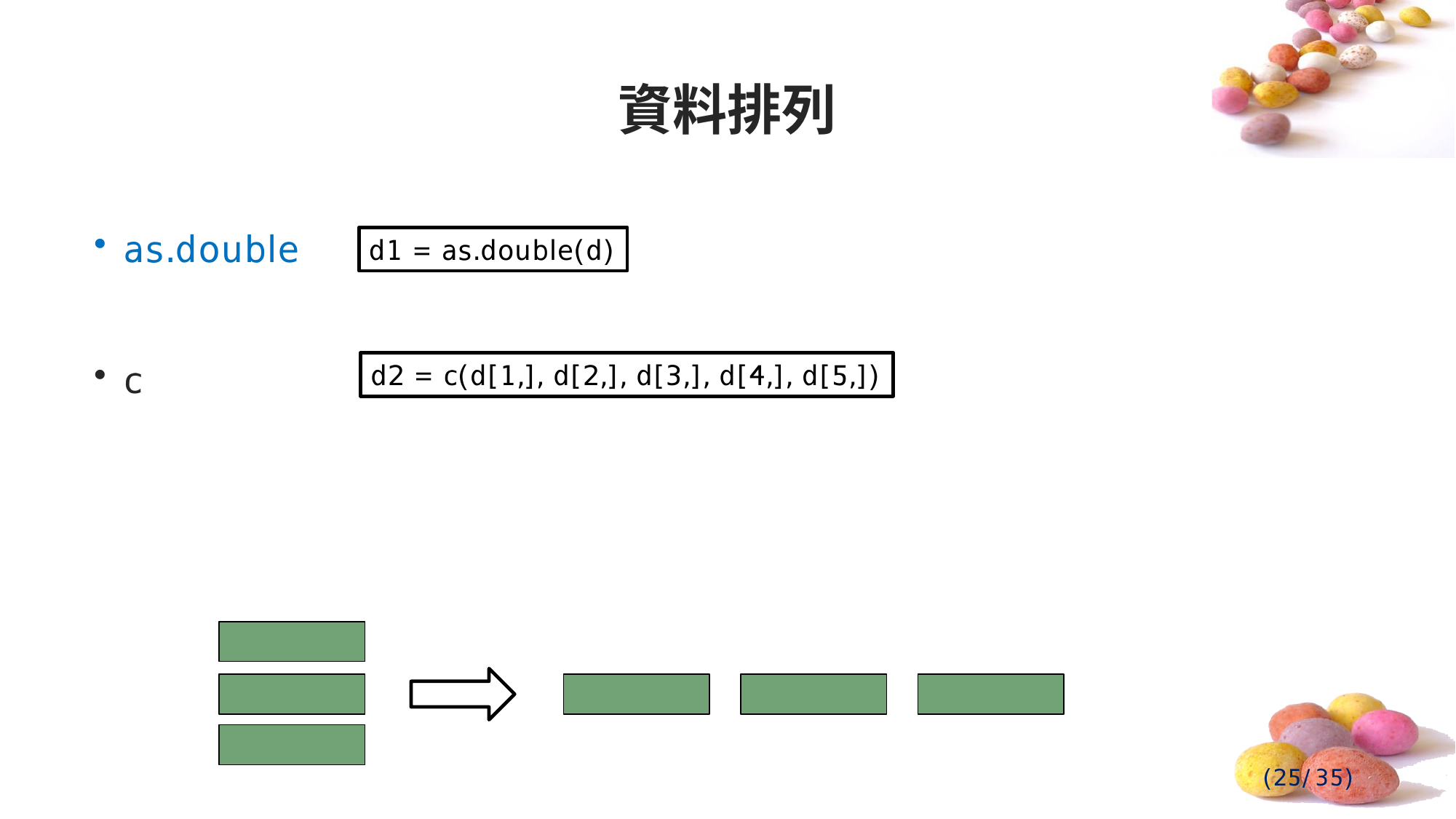

# 資料排列
as.double

c

d1 = as.double(d)
d2 = c(d[1,], d[2,], d[3,], d[4,], d[5,])